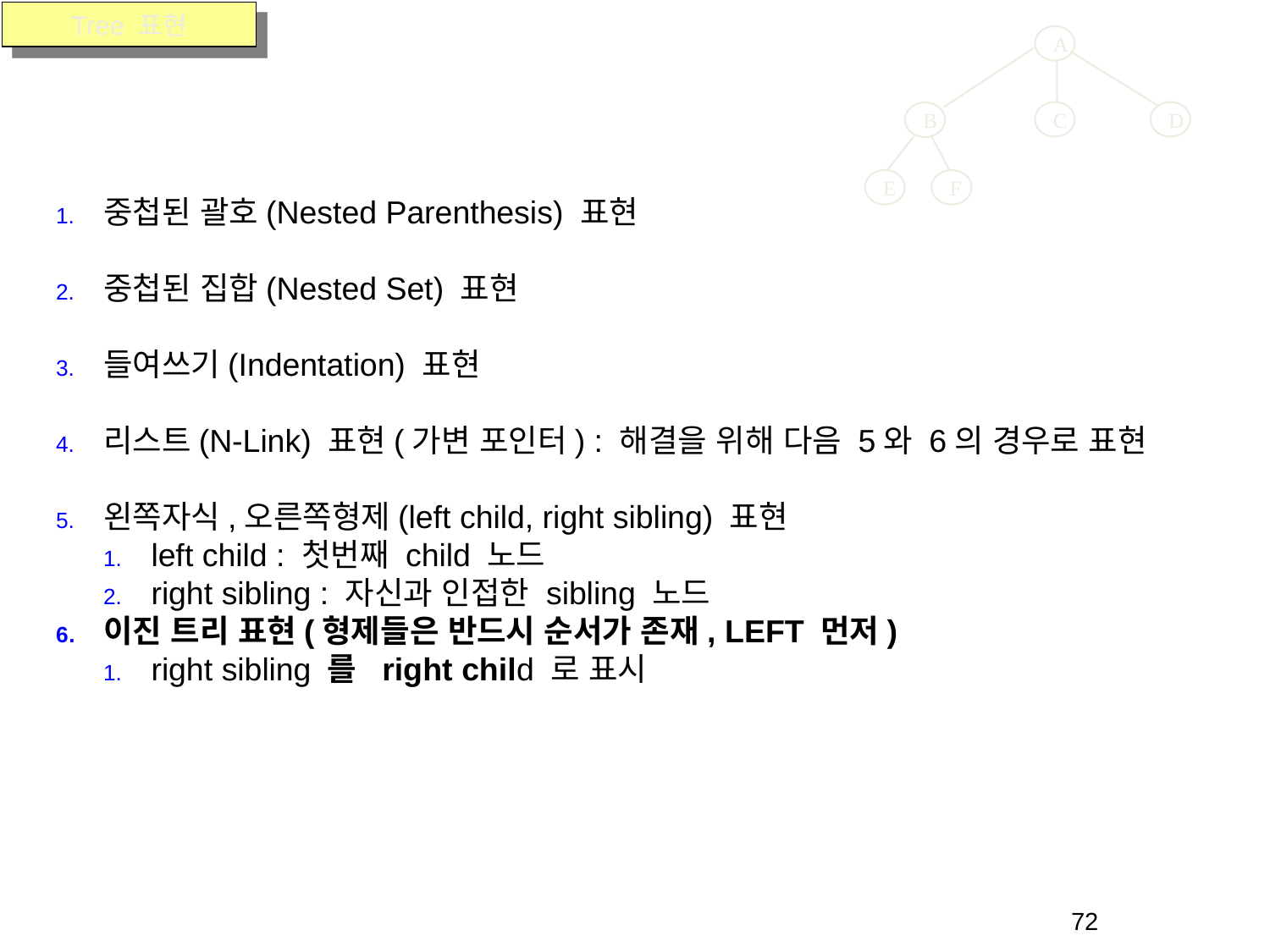

Tree 표현
A

C
D
B

E
F
중첩된 괄호(Nested Parenthesis) 표현

중첩된 집합(Nested Set) 표현

들여쓰기(Indentation) 표현

리스트(N-Link) 표현(가변 포인터) : 해결을 위해 다음 5와 6의 경우로 표현

왼쪽자식,오른쪽형제(left child, right sibling) 표현
left child : 첫번째 child 노드
right sibling : 자신과 인접한 sibling 노드
이진 트리 표현(형제들은 반드시 순서가 존재, LEFT 먼저)
right sibling 를  right child 로 표시
72